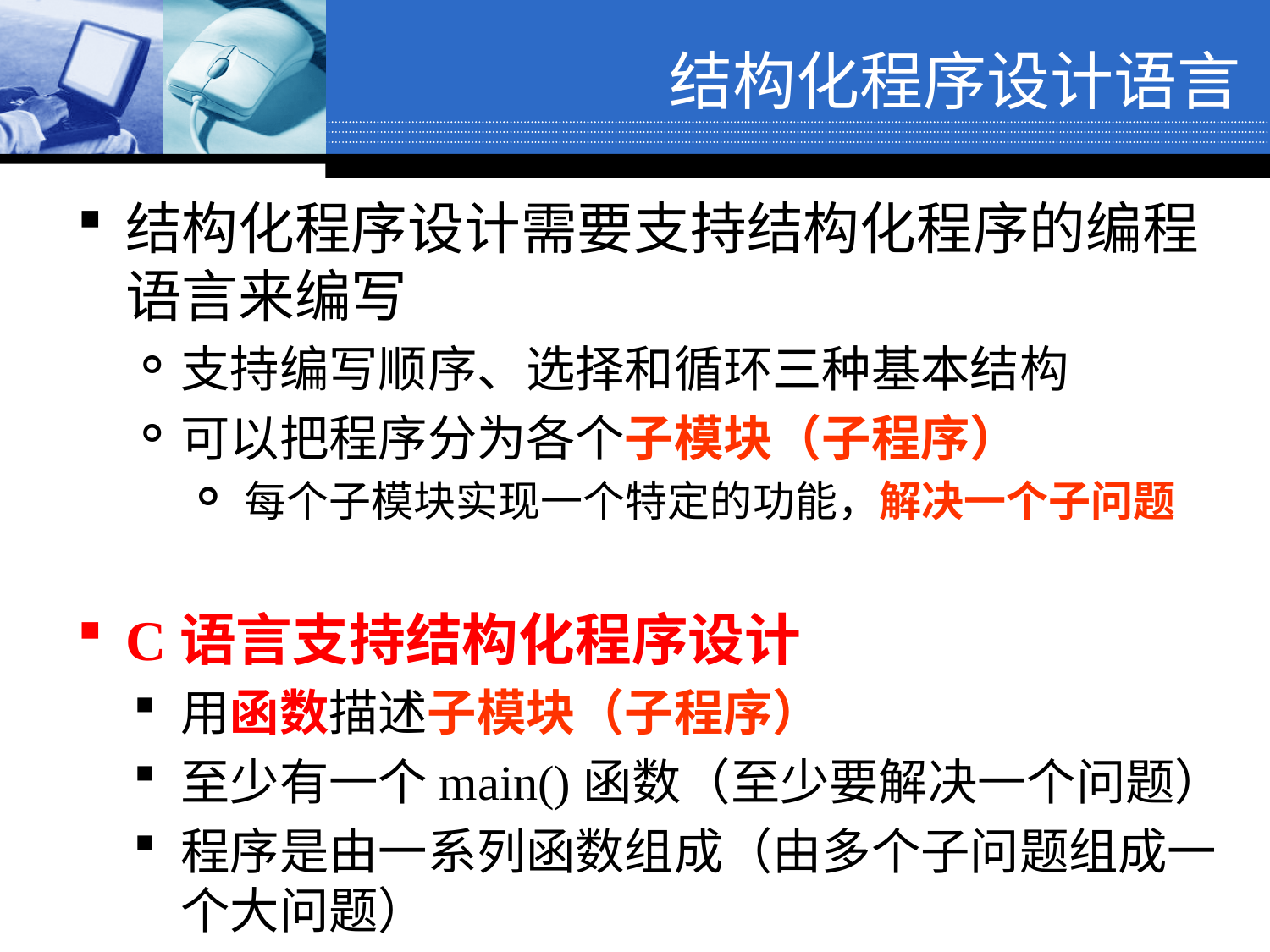

结构化程序设计语言
结构化程序设计需要支持结构化程序的编程语言来编写
支持编写顺序、选择和循环三种基本结构
可以把程序分为各个子模块（子程序）
每个子模块实现一个特定的功能，解决一个子问题

C语言支持结构化程序设计
用函数描述子模块（子程序）
至少有一个main()函数（至少要解决一个问题）
程序是由一系列函数组成（由多个子问题组成一个大问题）